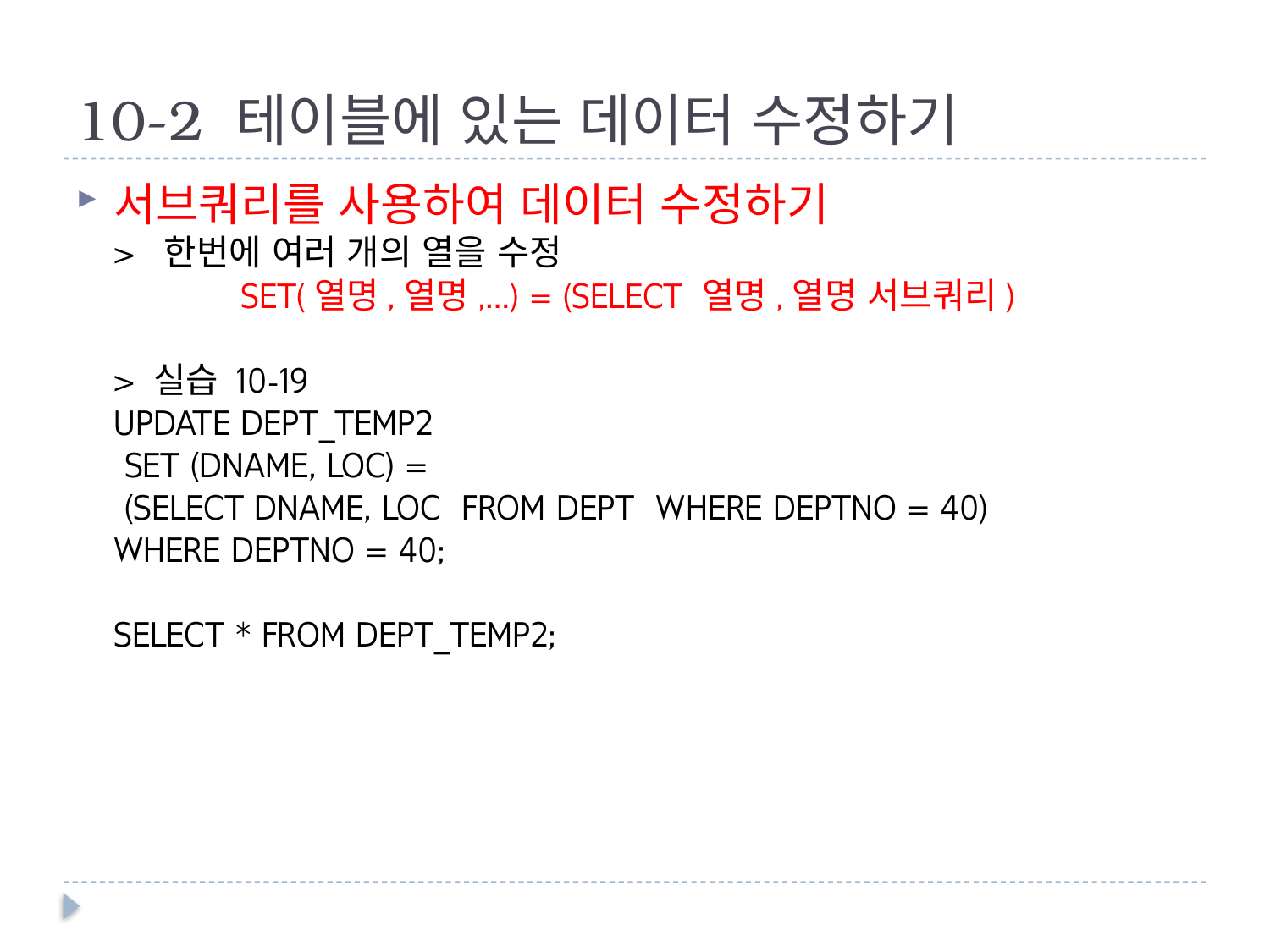

# 10-2 테이블에 있는 데이터 수정하기
서브쿼리를 사용하여 데이터 수정하기
>  한번에 여러 개의 열을 수정
	SET(열명,열명,…) = (SELECT 열명,열명 서브쿼리)
> 실습 10-19
UPDATE DEPT_TEMP2
 SET (DNAME, LOC) =
 (SELECT DNAME, LOC  FROM DEPT  WHERE DEPTNO = 40)
WHERE DEPTNO = 40;
SELECT * FROM DEPT_TEMP2;